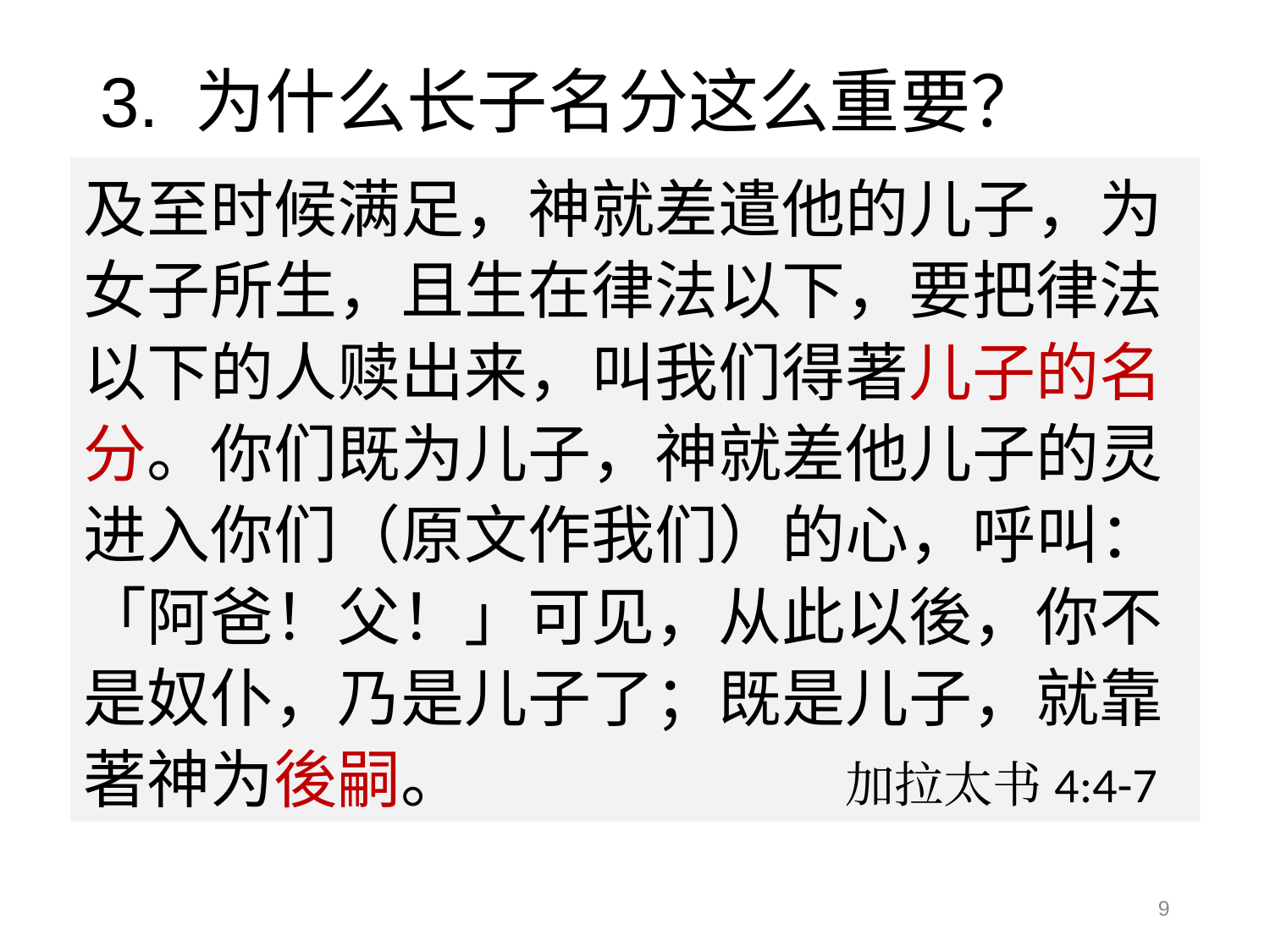

# 3. 为什么长子名分这么重要？
及至时候满足，神就差遣他的儿子，为女子所生，且生在律法以下，要把律法以下的人赎出来，叫我们得著儿子的名分。你们既为儿子，神就差他儿子的灵进入你们（原文作我们）的心，呼叫：「阿爸！父！」可见，从此以後，你不是奴仆，乃是儿子了；既是儿子，就靠著神为後嗣。     			加拉太书4:4-7
属世意义：财产继承权/家族代表
属灵意义：家族属灵领袖
现实意义：属神的子民在神永恒旨意里被赋予的独特身份：

9